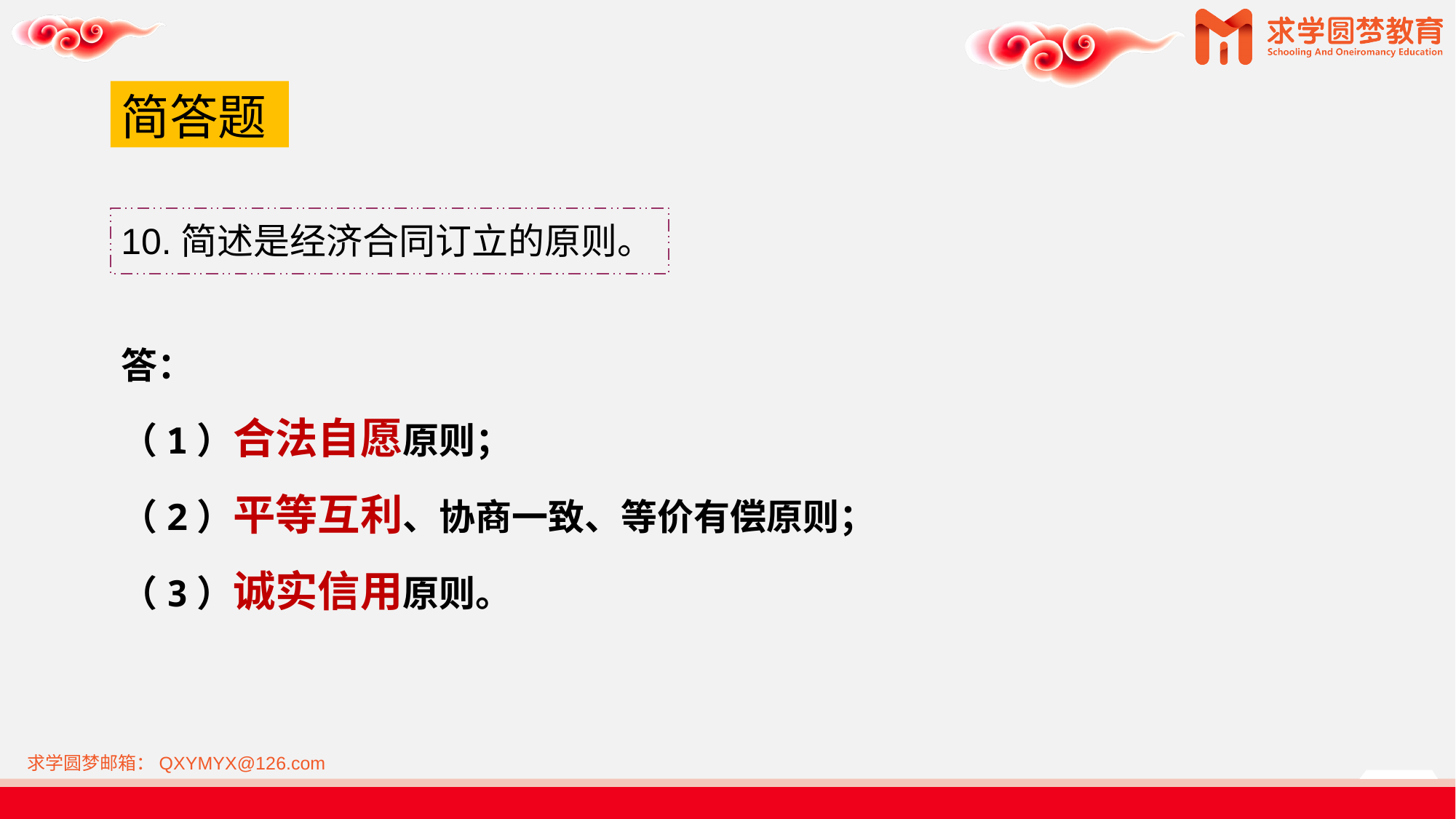

# 简答题
10.简述是经济合同订立的原则。
答：
（1）合法自愿原则；
（2）平等互利、协商一致、等价有偿原则；
（3）诚实信用原则。